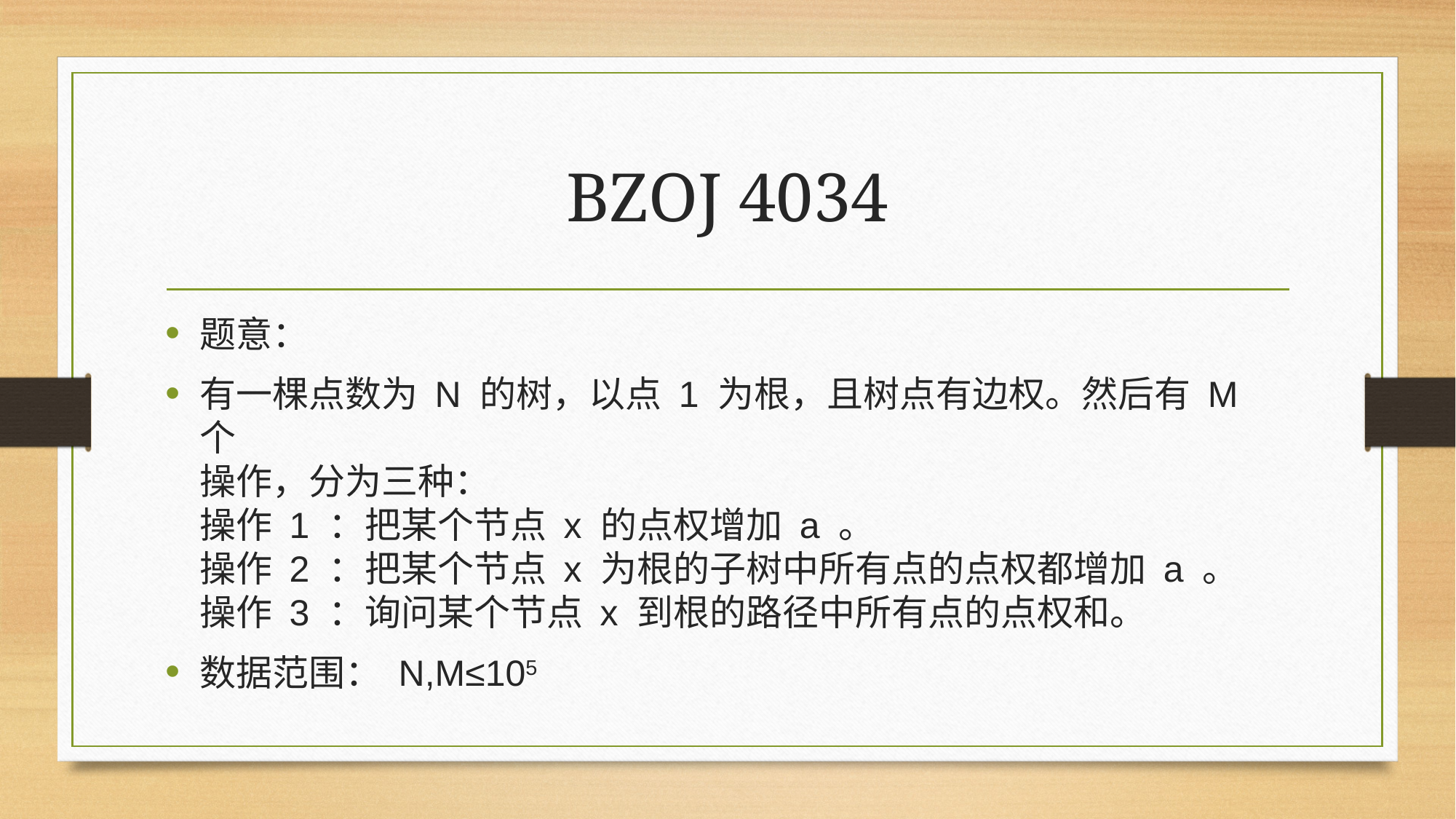

# BZOJ 4034
题意：
有一棵点数为 N 的树，以点 1 为根，且树点有边权。然后有 M 个
操作，分为三种：
操作 1 ：把某个节点 x 的点权增加 a 。
操作 2 ：把某个节点 x 为根的子树中所有点的点权都增加 a 。
操作 3 ：询问某个节点 x 到根的路径中所有点的点权和。
数据范围： N,M≤105